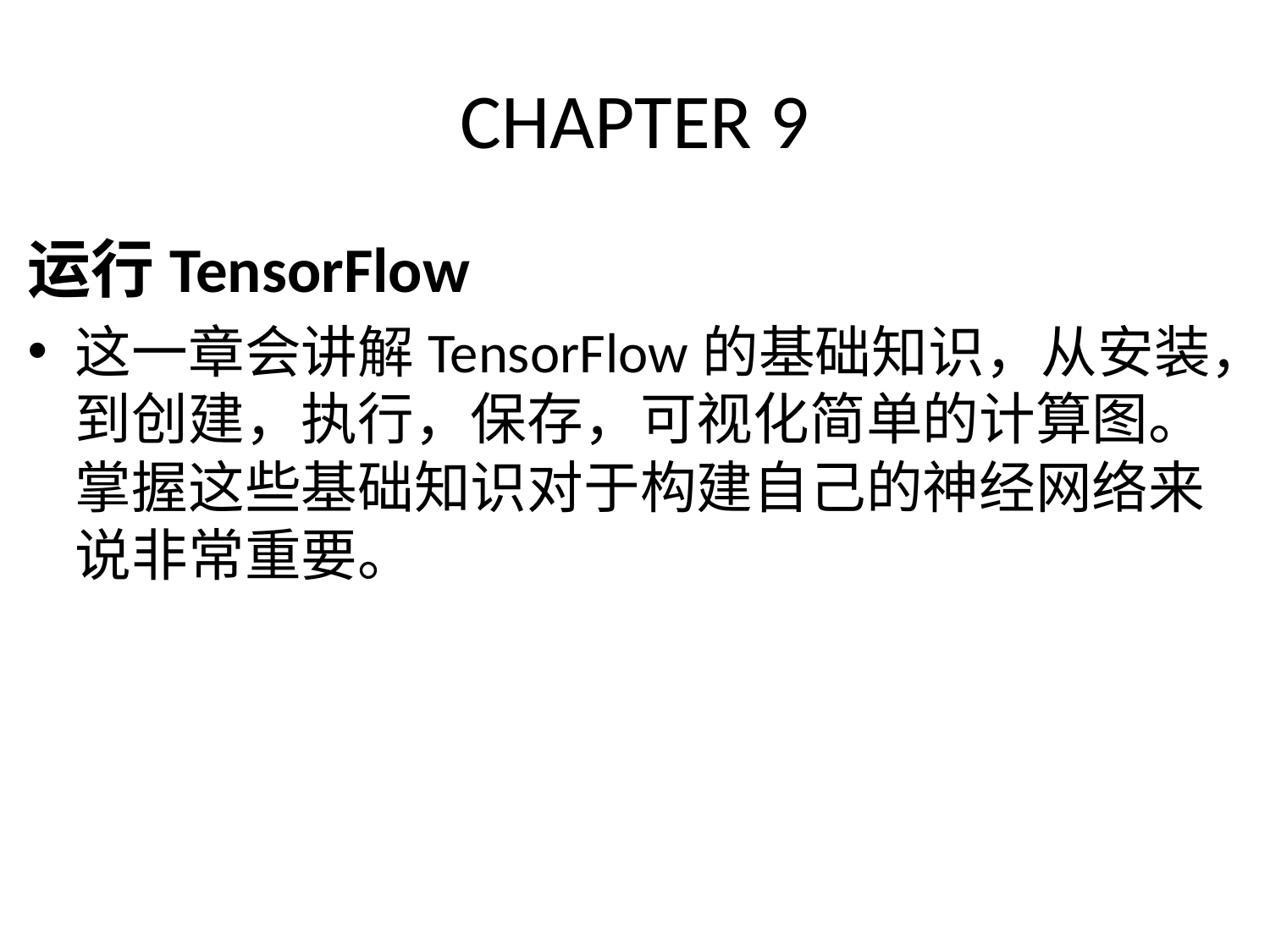

# CHAPTER 9
运行TensorFlow
这一章会讲解TensorFlow的基础知识，从安装，到创建，执行，保存，可视化简单的计算图。掌握这些基础知识对于构建自己的神经网络来说非常重要。